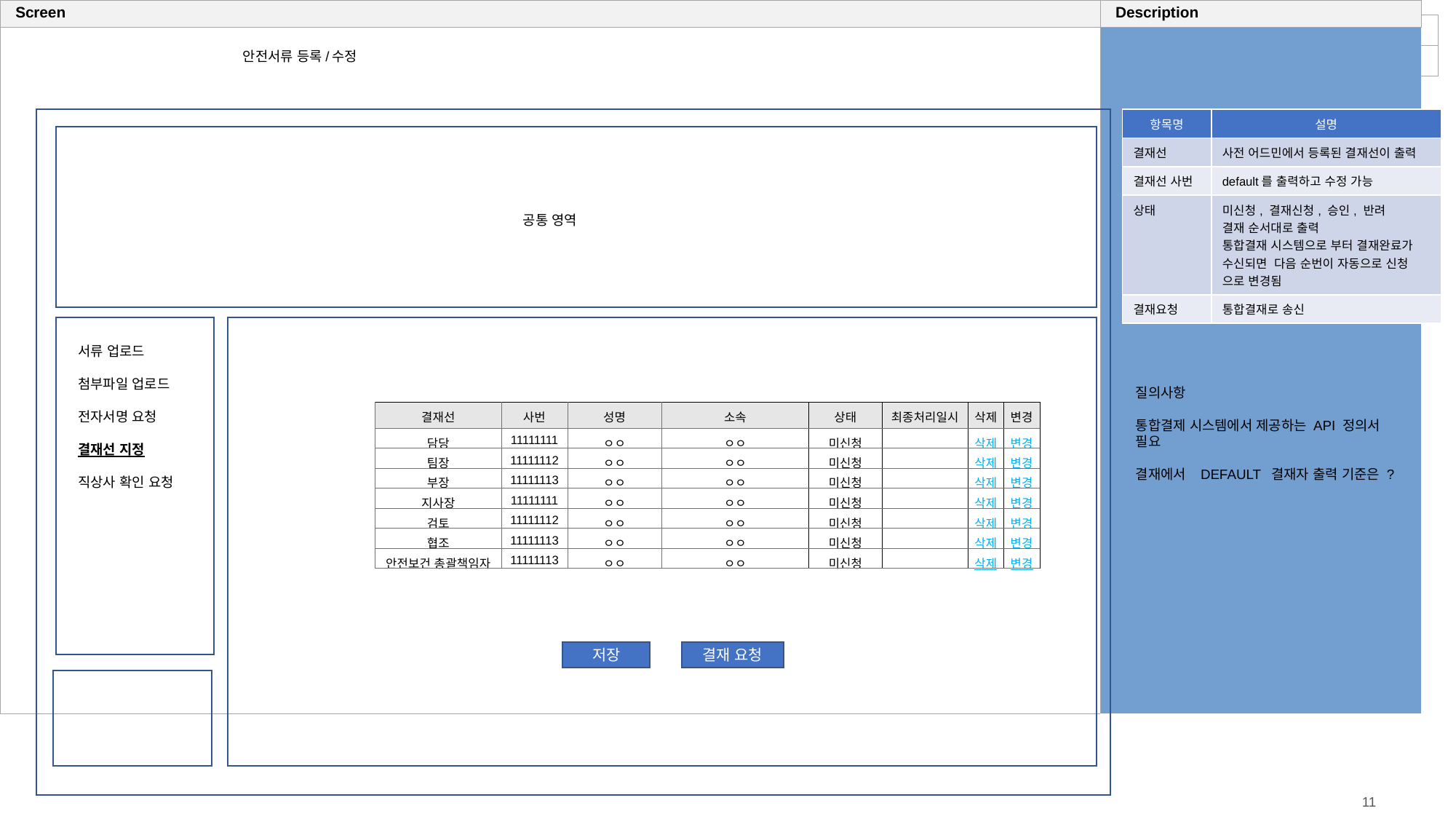

안전서류 등록/수정

| 항목명 | 설명 |
| --- | --- |
| 결재선 | 사전 어드민에서 등록된 결재선이 출력 |
| 결재선 사번 | default를 출력하고 수정 가능 |
| 상태 | 미신청, 결재신청, 승인, 반려 결재 순서대로 출력 통합결재 시스템으로 부터 결재완료가 수신되면 다음 순번이 자동으로 신청 으로 변경됨 |
| 결재요청 | 통합결재로 송신 |

공통 영역

서류 업로드

첨부파일 업로드

전자서명 요청

결재선 지정

직상사 확인 요청
질의사항

통합결제 시스템에서 제공하는 API 정의서 필요

결재에서   DEFAULT  결재자 출력 기준은 ?
| 결재선 | 사번 | 성명 | 소속 | 상태 | 최종처리일시 | 삭제 | 변경 |
| --- | --- | --- | --- | --- | --- | --- | --- |
| 담당 | 11111111 | ㅇㅇ | ㅇㅇ | 미신청 |  | 삭제 | 변경 |
| 팀장 | 11111112 | ㅇㅇ | ㅇㅇ | 미신청 |  | 삭제 | 변경 |
| 부장 | 11111113 | ㅇㅇ | ㅇㅇ | 미신청 |  | 삭제 | 변경 |
| 지사장 | 11111111 | ㅇㅇ | ㅇㅇ | 미신청 |  | 삭제 | 변경 |
| 검토 | 11111112 | ㅇㅇ | ㅇㅇ | 미신청 |  | 삭제 | 변경 |
| 협조 | 11111113 | ㅇㅇ | ㅇㅇ | 미신청 |  | 삭제 | 변경 |
| 안전보건 총괄책임자 | 11111113 | ㅇㅇ | ㅇㅇ | 미신청 |  | 삭제 | 변경 |
저장
결재 요청